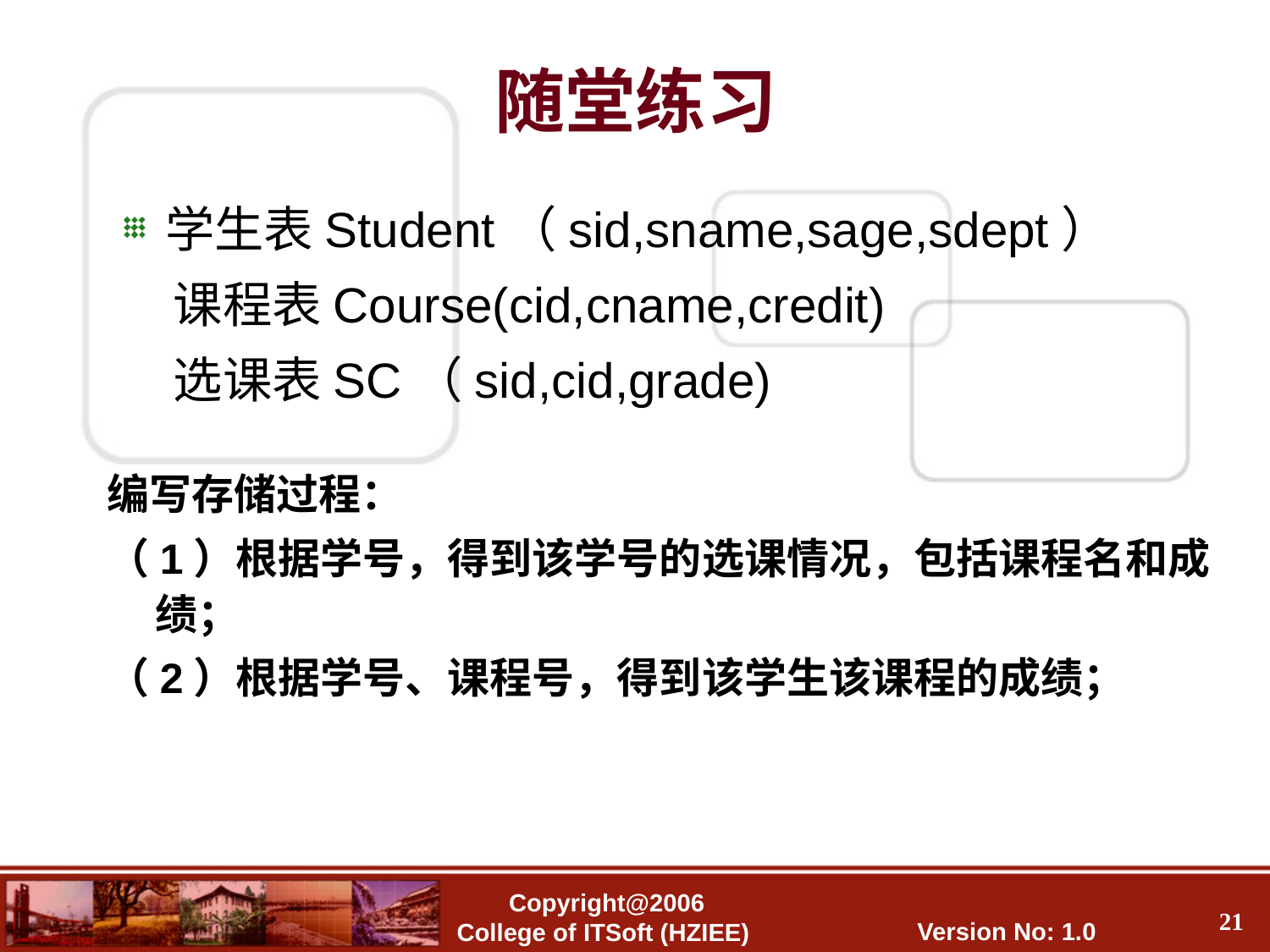

随堂练习
学生表Student（sid,sname,sage,sdept）
    课程表Course(cid,cname,credit)
    选课表SC（sid,cid,grade)
编写存储过程：
（1）根据学号，得到该学号的选课情况，包括课程名和成绩；
（2）根据学号、课程号，得到该学生该课程的成绩；